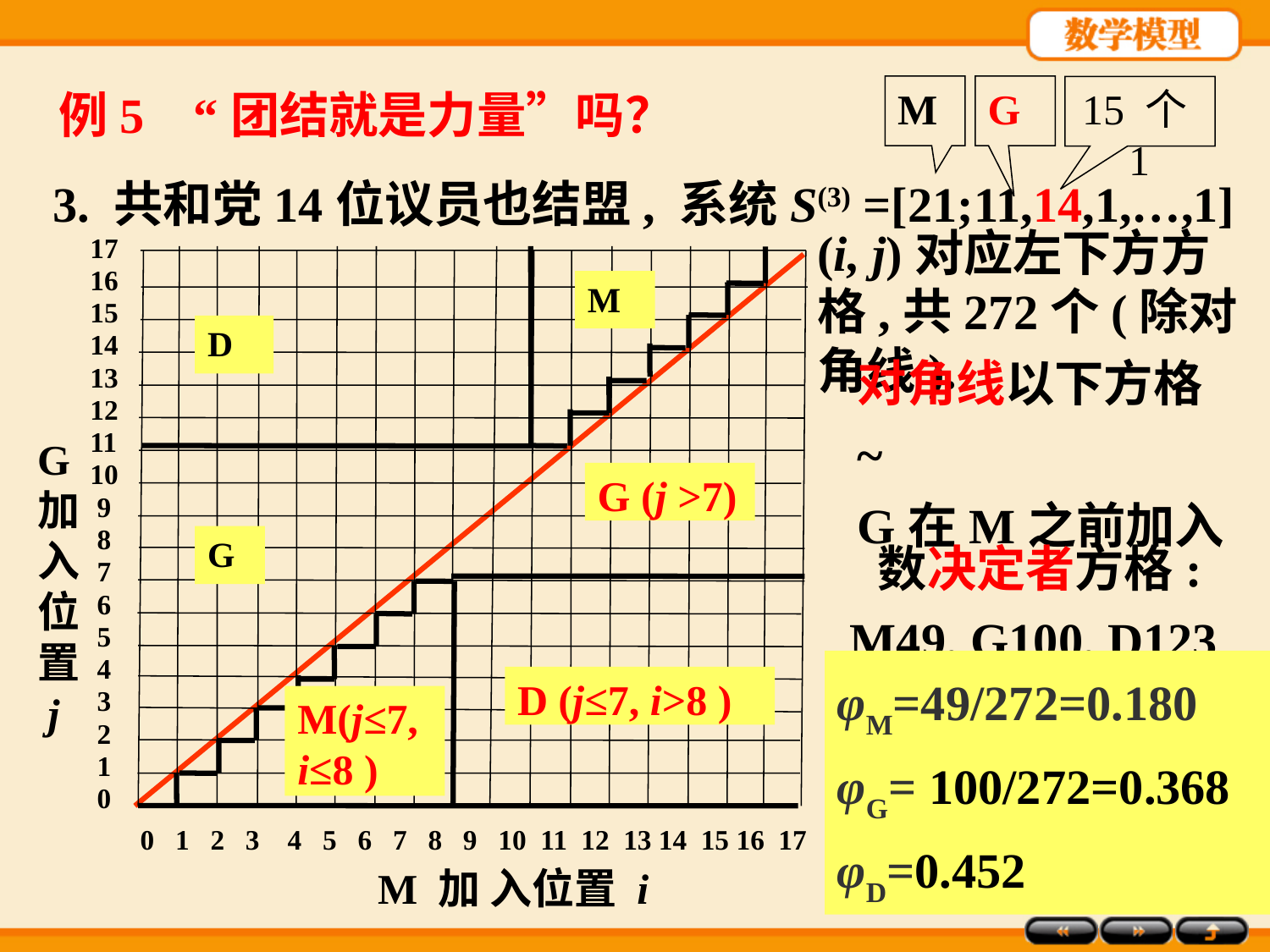

M

G
15 个1
例5    “团结就是力量”吗？
3. 共和党14位议员也结盟, 系统S(3) =[21;11,14,1,…,1]
17
16
15
14
13
12
11
10
 9
 8
 7
 6
 5
 4
 3
 2
 1
 0

G加入位置
 j

0   1   2   3    4   5   6   7   8   9   10  11  12  13 14  15 16  17
M 加 入位置 i
(i, j)对应左下方方格,共272个(除对角线).

M

D

G

对角线以下方格~
G在M之前加入
G (j >7)
数决定者方格:
M49, G100, D123

D (j≤7, i>8 )

M(j≤7, i≤8 )

φM=49/272=0.180
φG= 100/272=0.368
φD=0.452